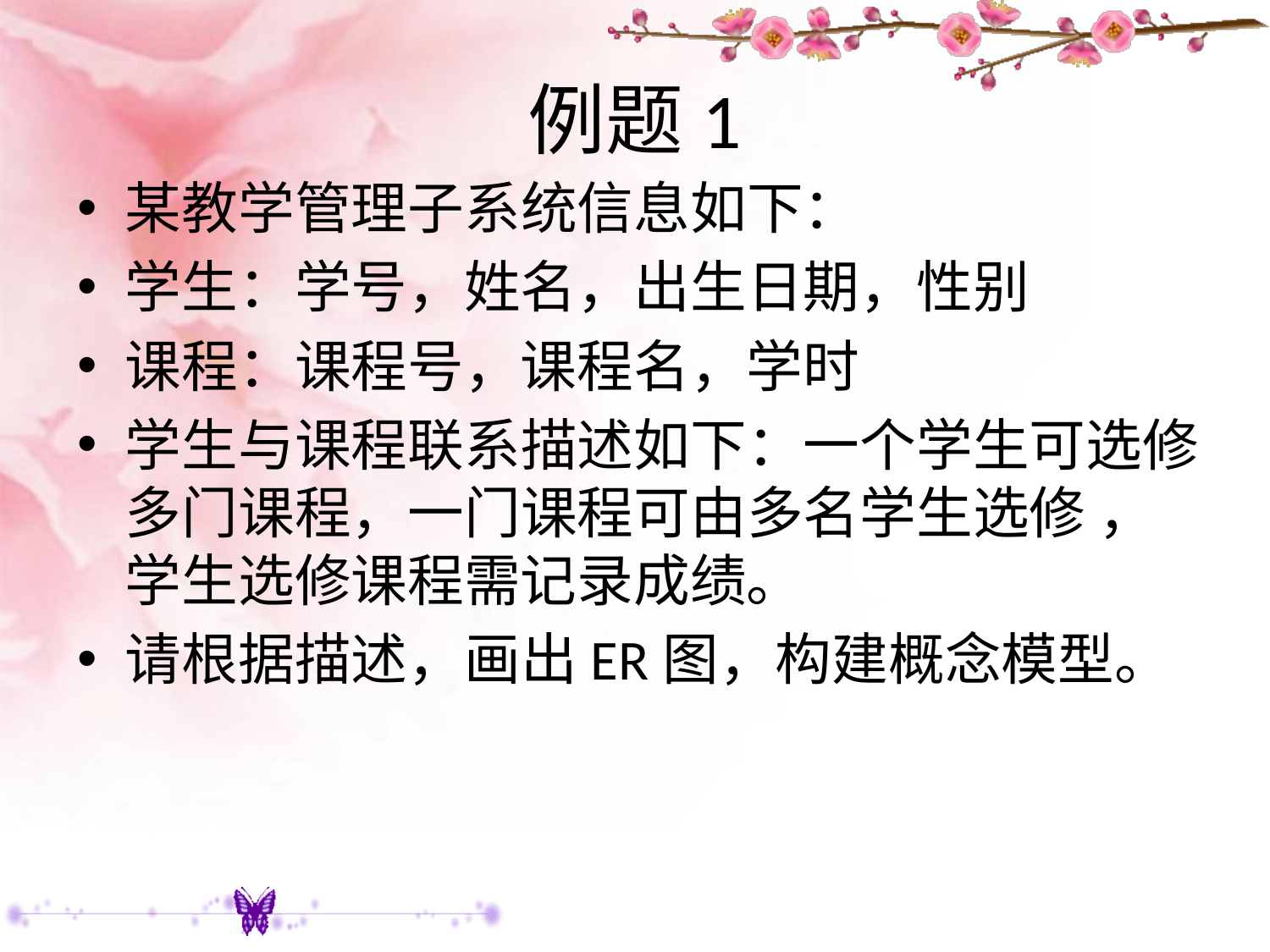

# 例题1
某教学管理子系统信息如下：
学生：学号，姓名，出生日期，性别
课程：课程号，课程名，学时
学生与课程联系描述如下：一个学生可选修多门课程，一门课程可由多名学生选修 ，学生选修课程需记录成绩。
请根据描述，画出ER图，构建概念模型。